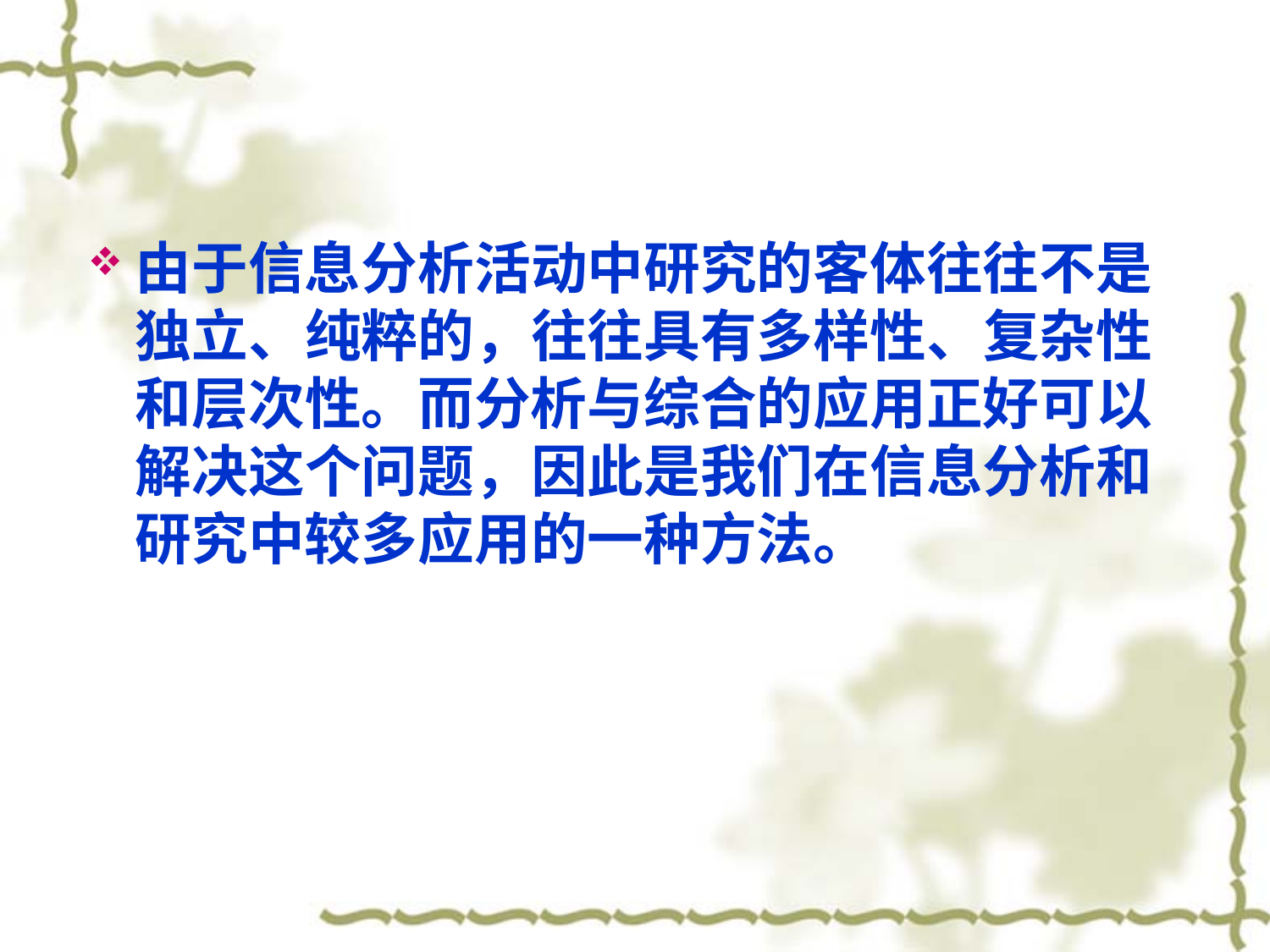

由于信息分析活动中研究的客体往往不是独立、纯粹的，往往具有多样性、复杂性和层次性。而分析与综合的应用正好可以解决这个问题，因此是我们在信息分析和研究中较多应用的一种方法。